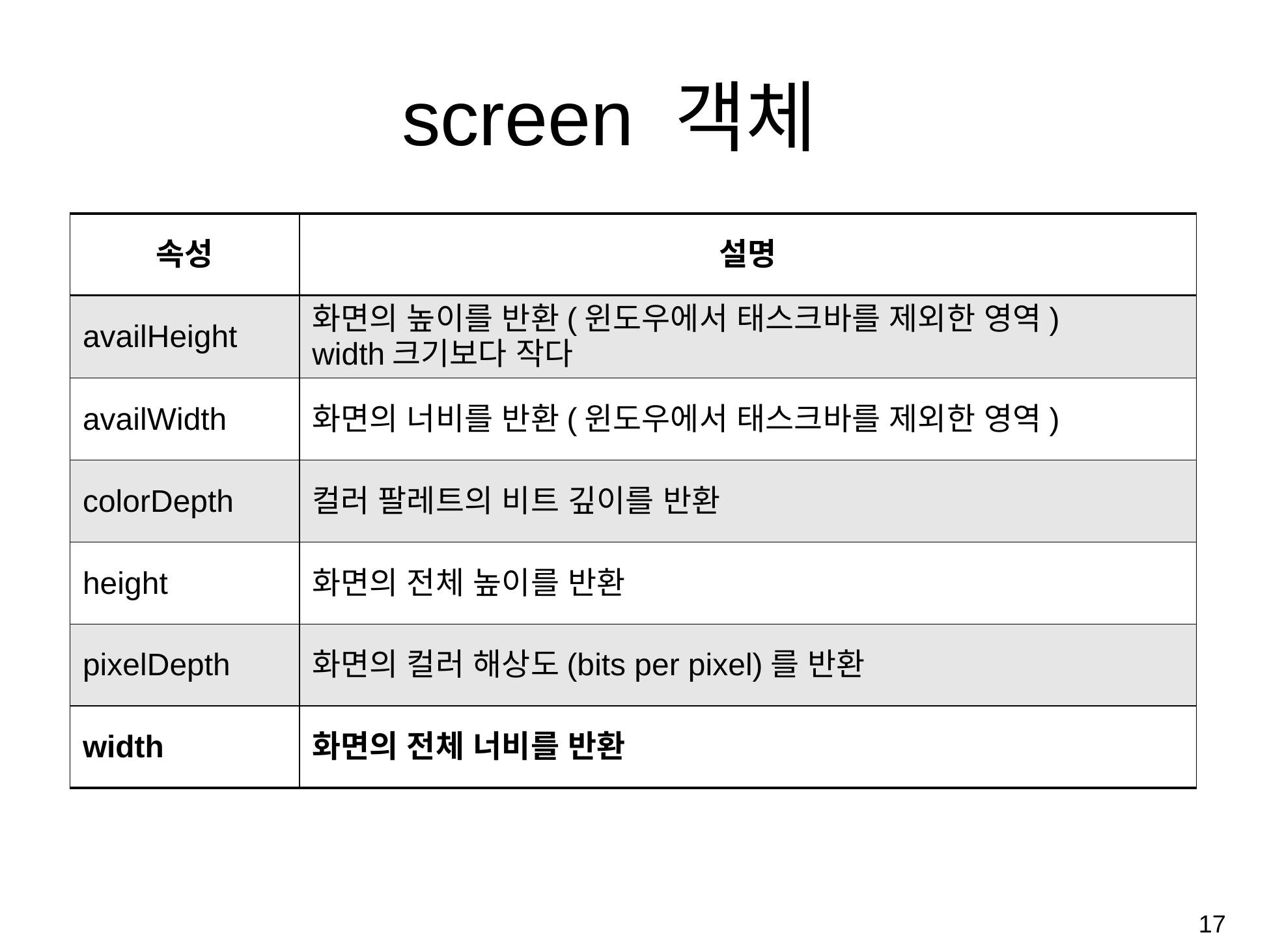

# screen 객체
| 속성 | 설명 |
| --- | --- |
| availHeight | 화면의 높이를 반환(윈도우에서 태스크바를 제외한 영역) width크기보다 작다 |
| availWidth | 화면의 너비를 반환(윈도우에서 태스크바를 제외한 영역) |
| colorDepth | 컬러 팔레트의 비트 깊이를 반환 |
| height | 화면의 전체 높이를 반환 |
| pixelDepth | 화면의 컬러 해상도(bits per pixel)를 반환 |
| width | 화면의 전체 너비를 반환 |
17